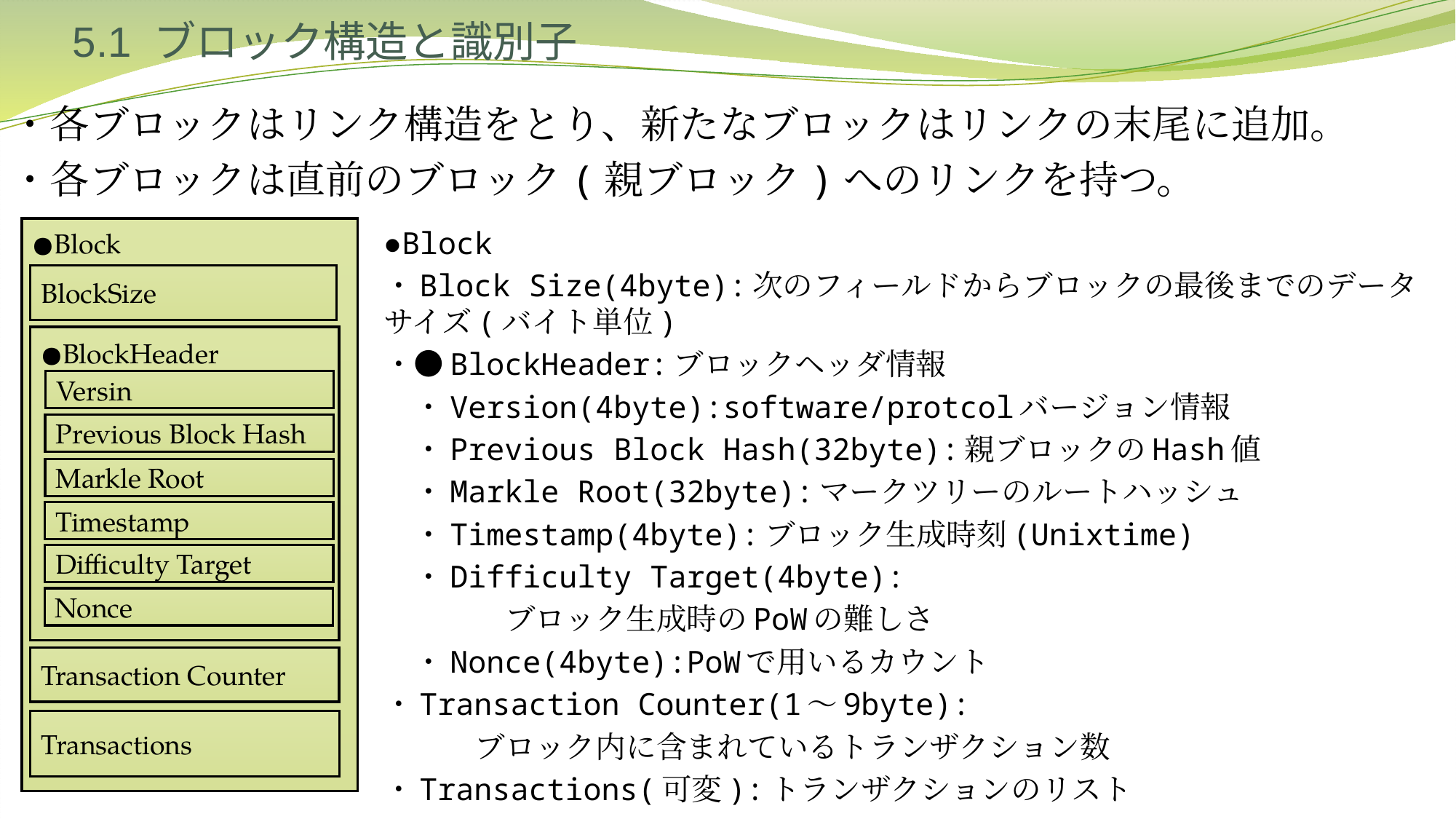

# 5.1 ブロック構造と識別子
・各ブロックはリンク構造をとり、新たなブロックはリンクの末尾に追加。
・各ブロックは直前のブロック(親ブロック)へのリンクを持つ。
●Block

BlockSize
●BlockHeader

Versin
Previous Block Hash
Markle Root
Timestamp
Difficulty Target
Nonce
Transaction Counter
Transactions
●Block
・Block Size(4byte):次のフィールドからブロックの最後までのデータサイズ(バイト単位)
・●BlockHeader:ブロックヘッダ情報
　・Version(4byte):software/protcolバージョン情報
　・Previous Block Hash(32byte):親ブロックのHash値
　・Markle Root(32byte):マークツリーのルートハッシュ
　・Timestamp(4byte):ブロック生成時刻(Unixtime)
　・Difficulty Target(4byte):
　　　　ブロック生成時のPoWの難しさ
　・Nonce(4byte):PoWで用いるカウント
・Transaction Counter(1～9byte):
　　　ブロック内に含まれているトランザクション数
・Transactions(可変):トランザクションのリスト